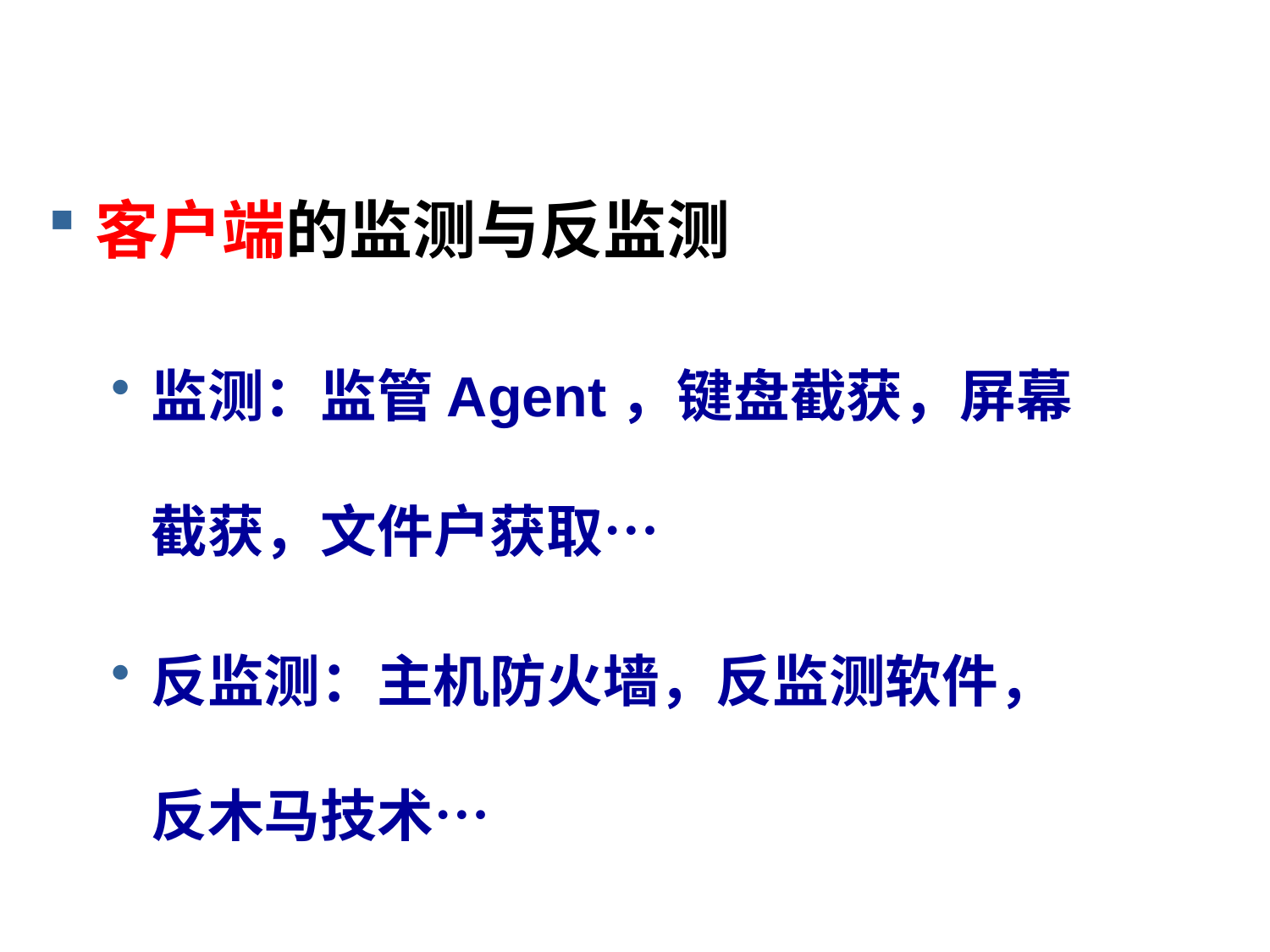

客户端的监测与反监测
监测：监管Agent，键盘截获，屏幕截获，文件户获取…
反监测：主机防火墙，反监测软件，反木马技术…